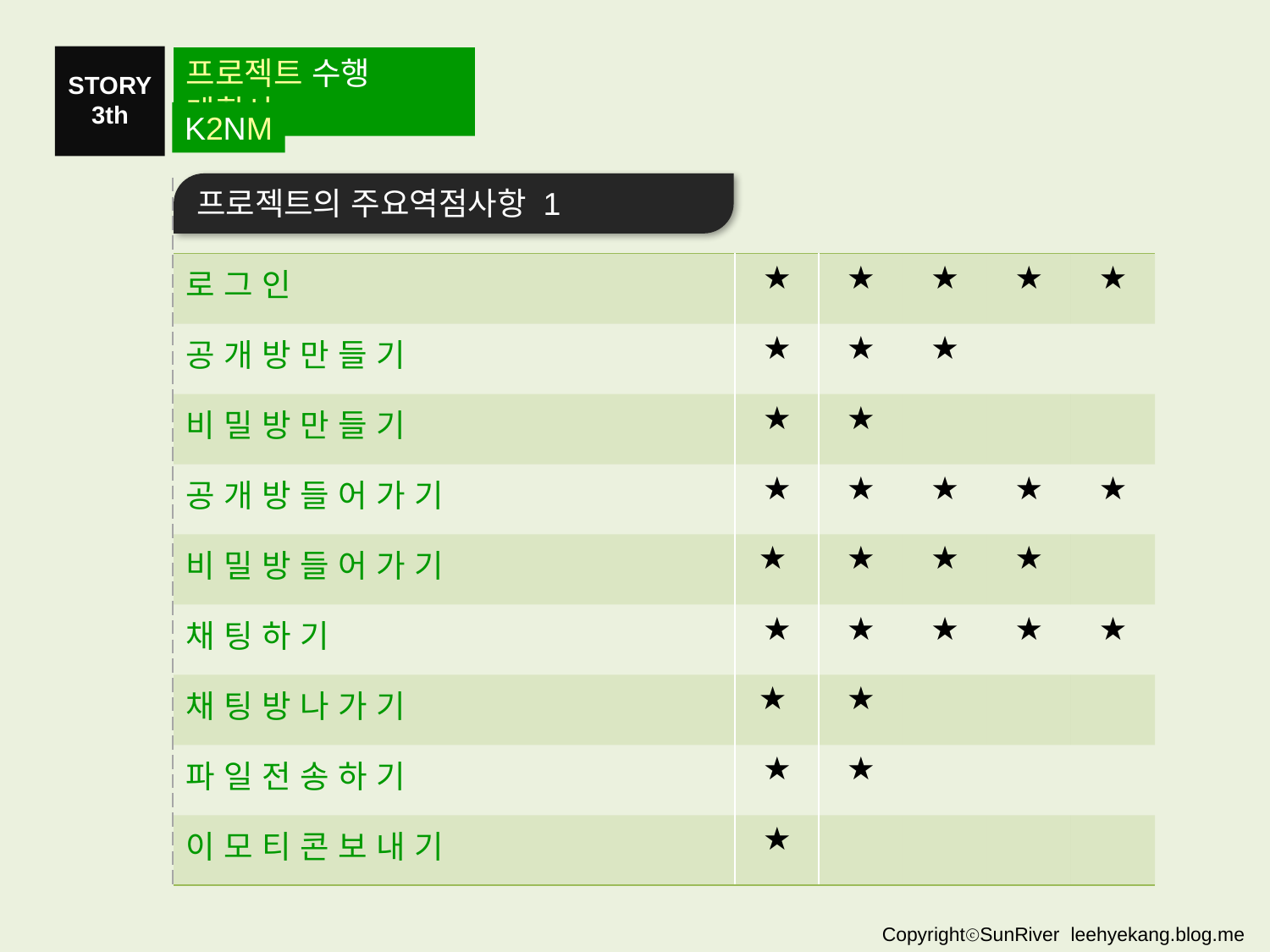

프로젝트 수행 계획서
STORY
3th
K2NM

프로젝트의 주요역점사항 1

| 로 그 인 | ★ | ★ | ★ | ★ | ★ |
| --- | --- | --- | --- | --- | --- |
| 공 개 방 만 들 기 | ★ | ★ | ★ |  |  |
| 비 밀 방 만 들 기 | ★ | ★ |  |  |  |
| 공 개 방 들 어 가 기 | ★ | ★ | ★ | ★ | ★ |
| 비 밀 방 들 어 가 기 | ★ | ★ | ★ | ★ |  |
| 채 팅 하 기 | ★ | ★ | ★ | ★ | ★ |
| 채 팅 방 나 가 기 | ★ | ★ |  |  |  |
| 파 일 전 송 하 기 | ★ | ★ |  |  |  |
| 이 모 티 콘 보 내 기 | ★ |  |  |  |  |